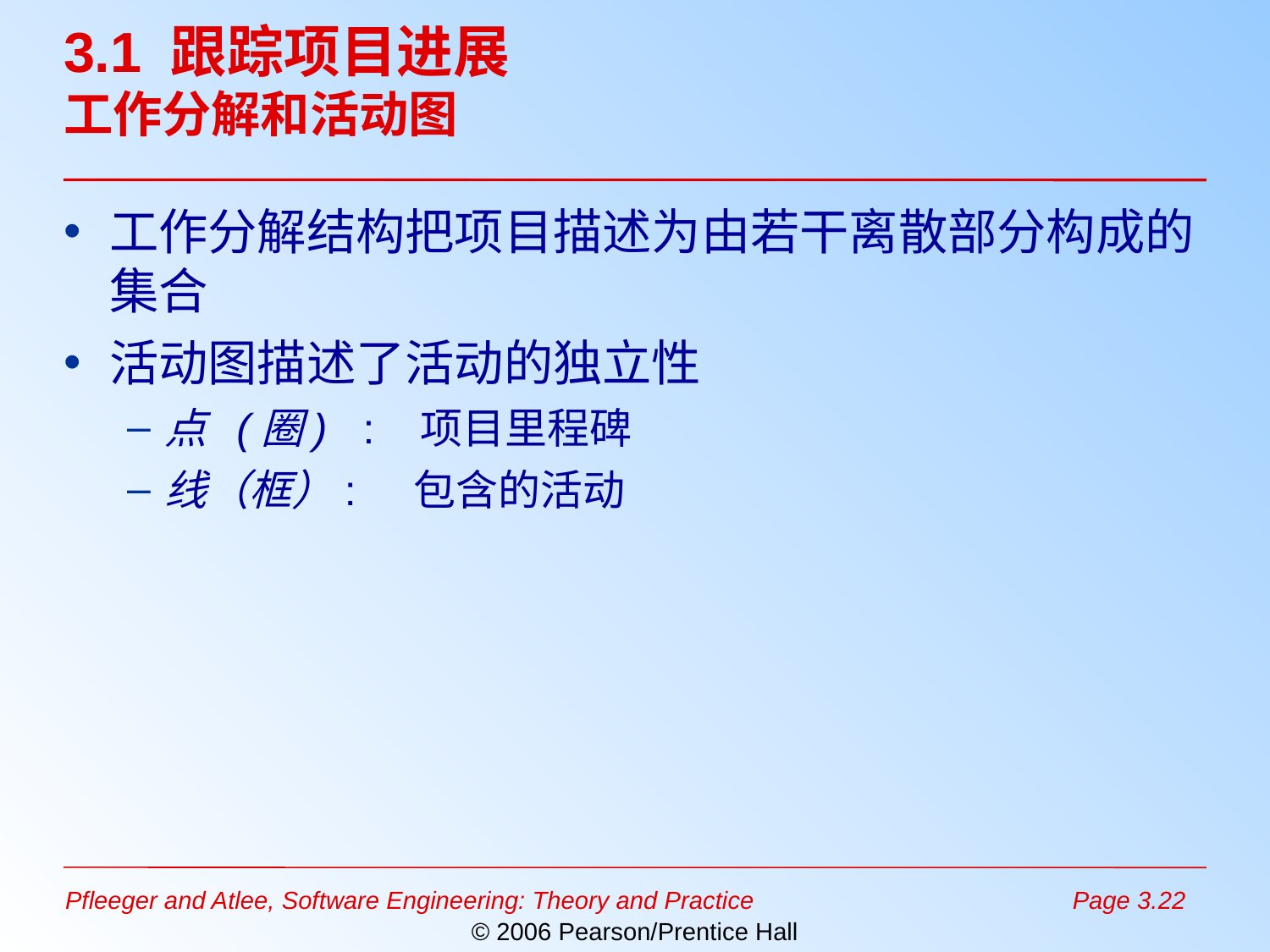

# 3.1 跟踪项目进展 工作分解和活动图
工作分解结构把项目描述为由若干离散部分构成的集合
活动图描述了活动的独立性
点  (圈)   :   项目里程碑
线（框）:    包含的活动